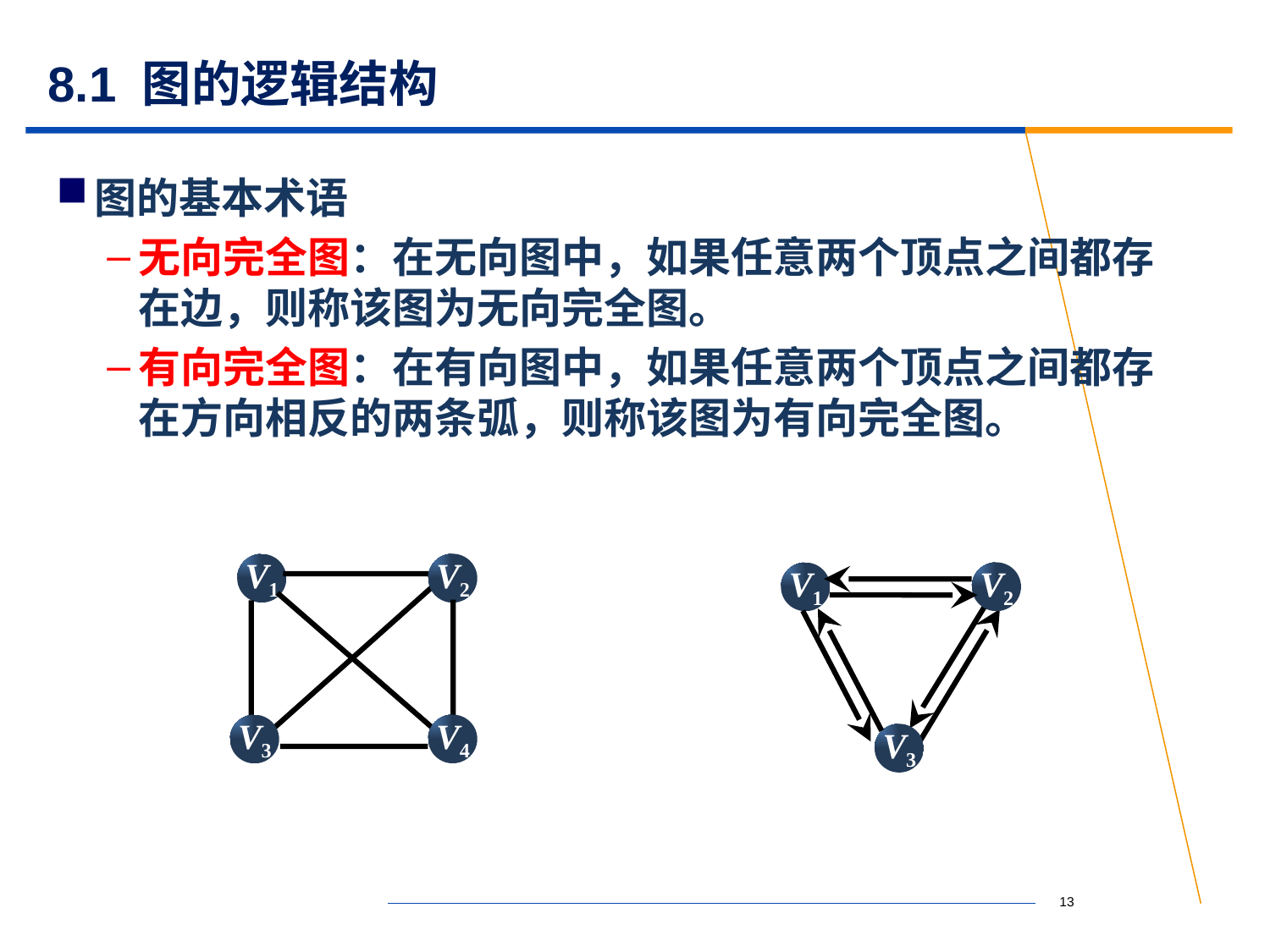

# 8.1 图的逻辑结构
图的基本术语
无向完全图：在无向图中，如果任意两个顶点之间都存在边，则称该图为无向完全图。
有向完全图：在有向图中，如果任意两个顶点之间都存在方向相反的两条弧，则称该图为有向完全图。
V2
V1

V4
V3

V2
V1

V3